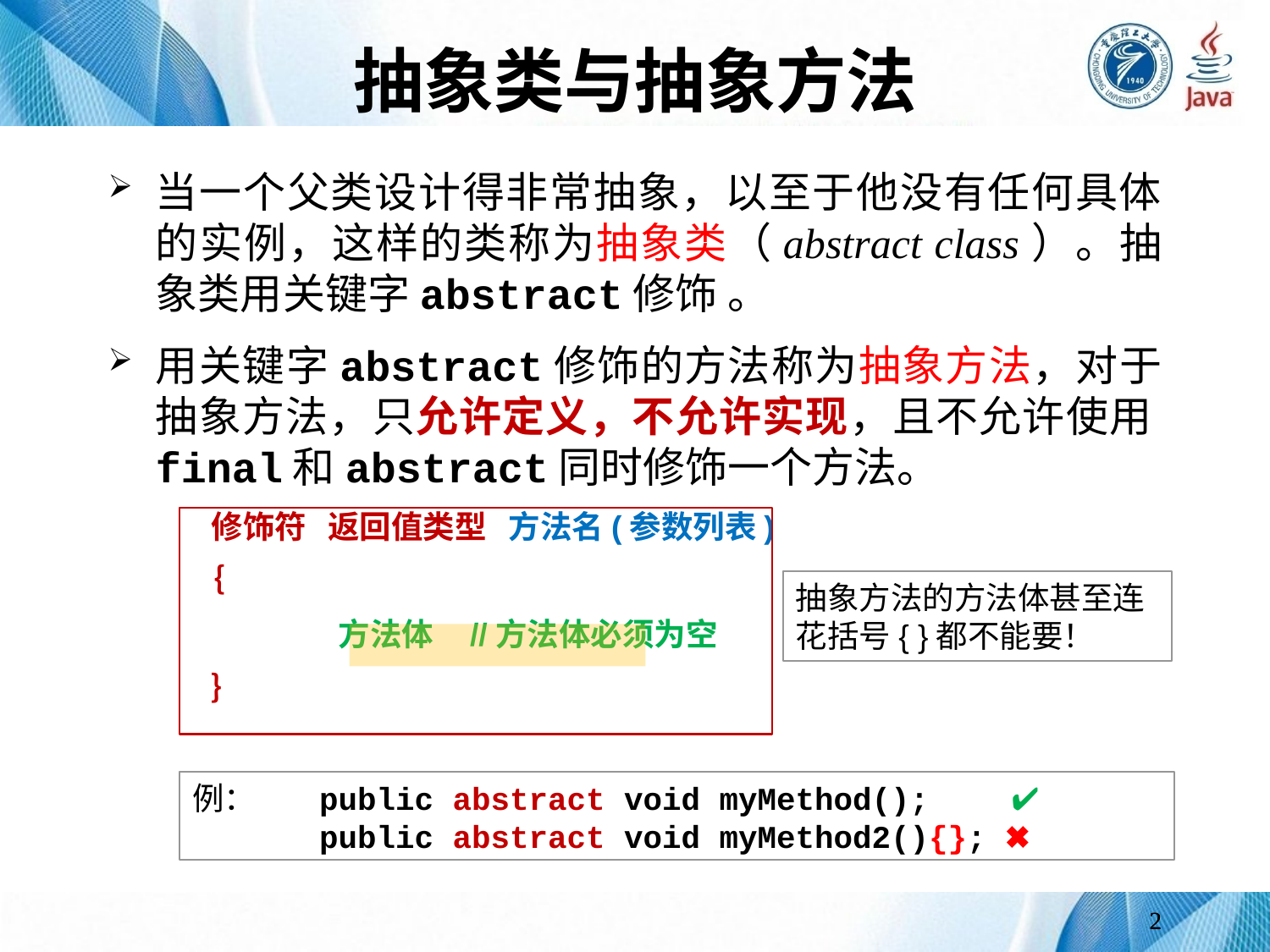

# 抽象类与抽象方法
当一个父类设计得非常抽象，以至于他没有任何具体的实例，这样的类称为抽象类（abstract class）。抽象类用关键字abstract修饰 。
用关键字abstract修饰的方法称为抽象方法，对于抽象方法，只允许定义，不允许实现，且不允许使用final和abstract同时修饰一个方法。
	修饰符   返回值类型   方法名(参数列表)
  ｛
		方法体    //方法体必须为空
	｝

抽象方法的方法体甚至连花括号{ }都不能要！

例：	public abstract void myMethod();	   ✔
public abstract void myMethod2(){}; ✖
2
2